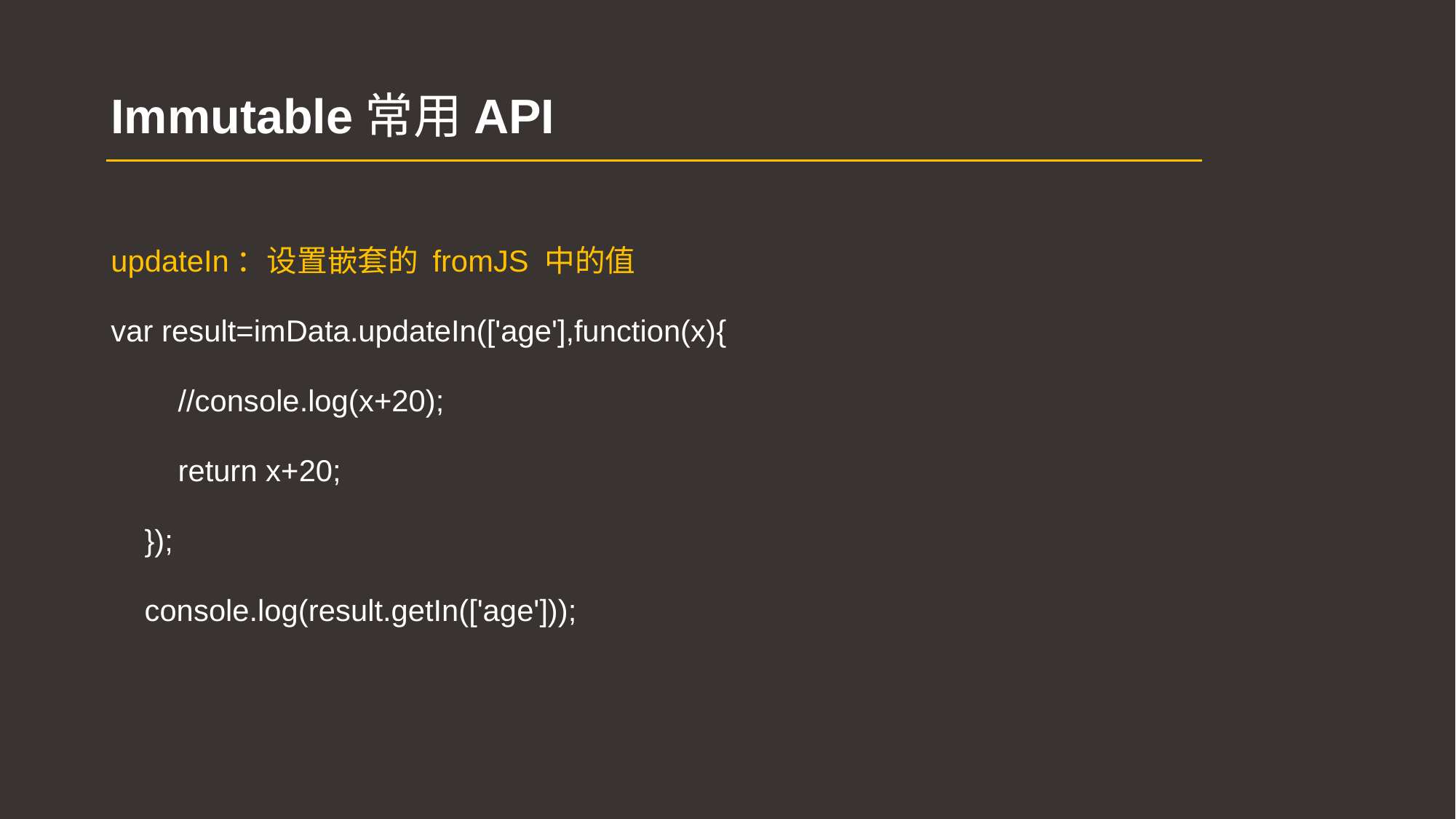

# Immutable常用API
updateIn：设置嵌套的 fromJS 中的值
var result=imData.updateIn(['age'],function(x){
        //console.log(x+20);
        return x+20;
    });
    console.log(result.getIn(['age']));